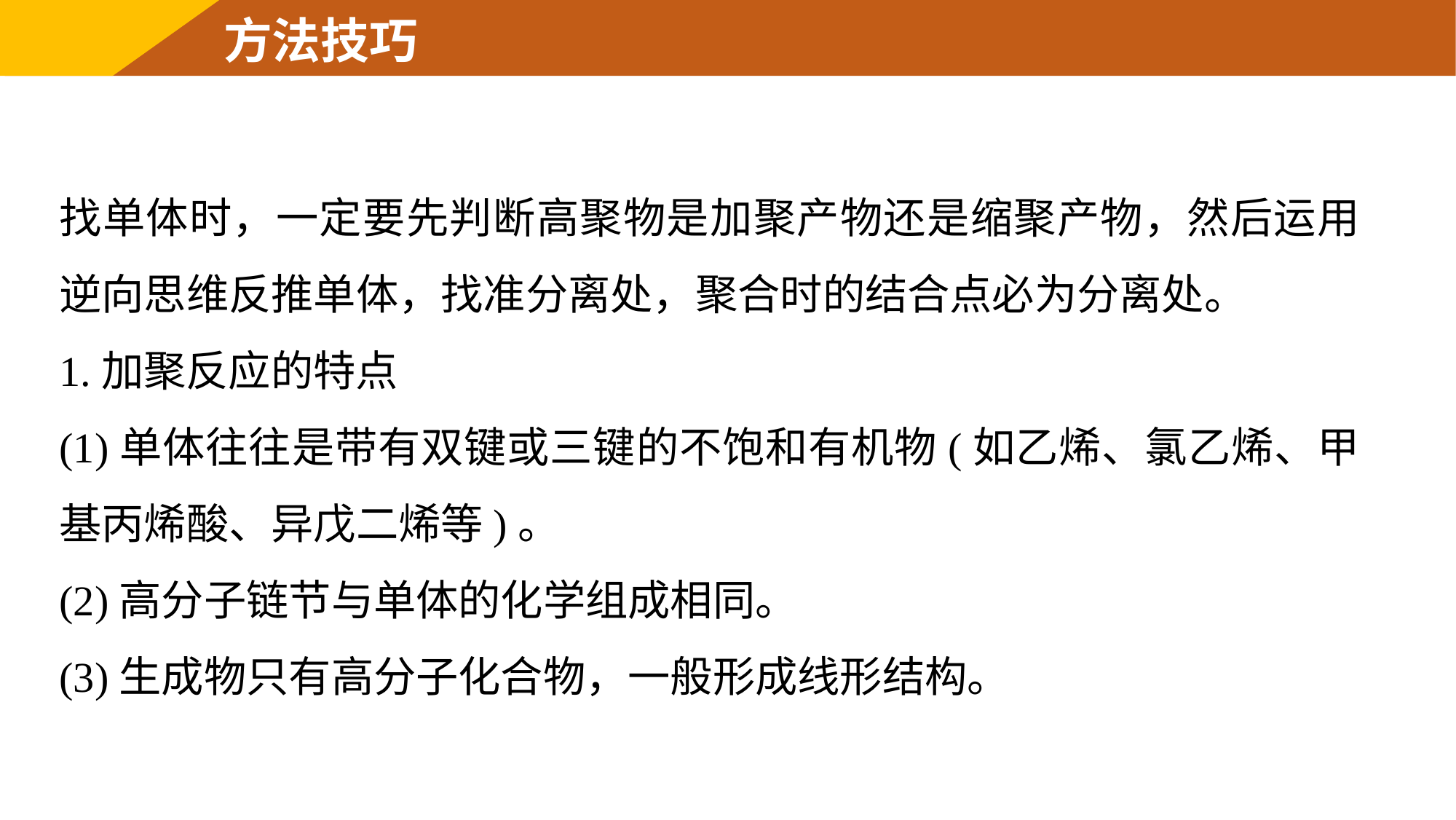

方法技巧

找单体时，一定要先判断高聚物是加聚产物还是缩聚产物，然后运用逆向思维反推单体，找准分离处，聚合时的结合点必为分离处。
1.加聚反应的特点
(1)单体往往是带有双键或三键的不饱和有机物(如乙烯、氯乙烯、甲基丙烯酸、异戊二烯等)。
(2)高分子链节与单体的化学组成相同。
(3)生成物只有高分子化合物，一般形成线形结构。